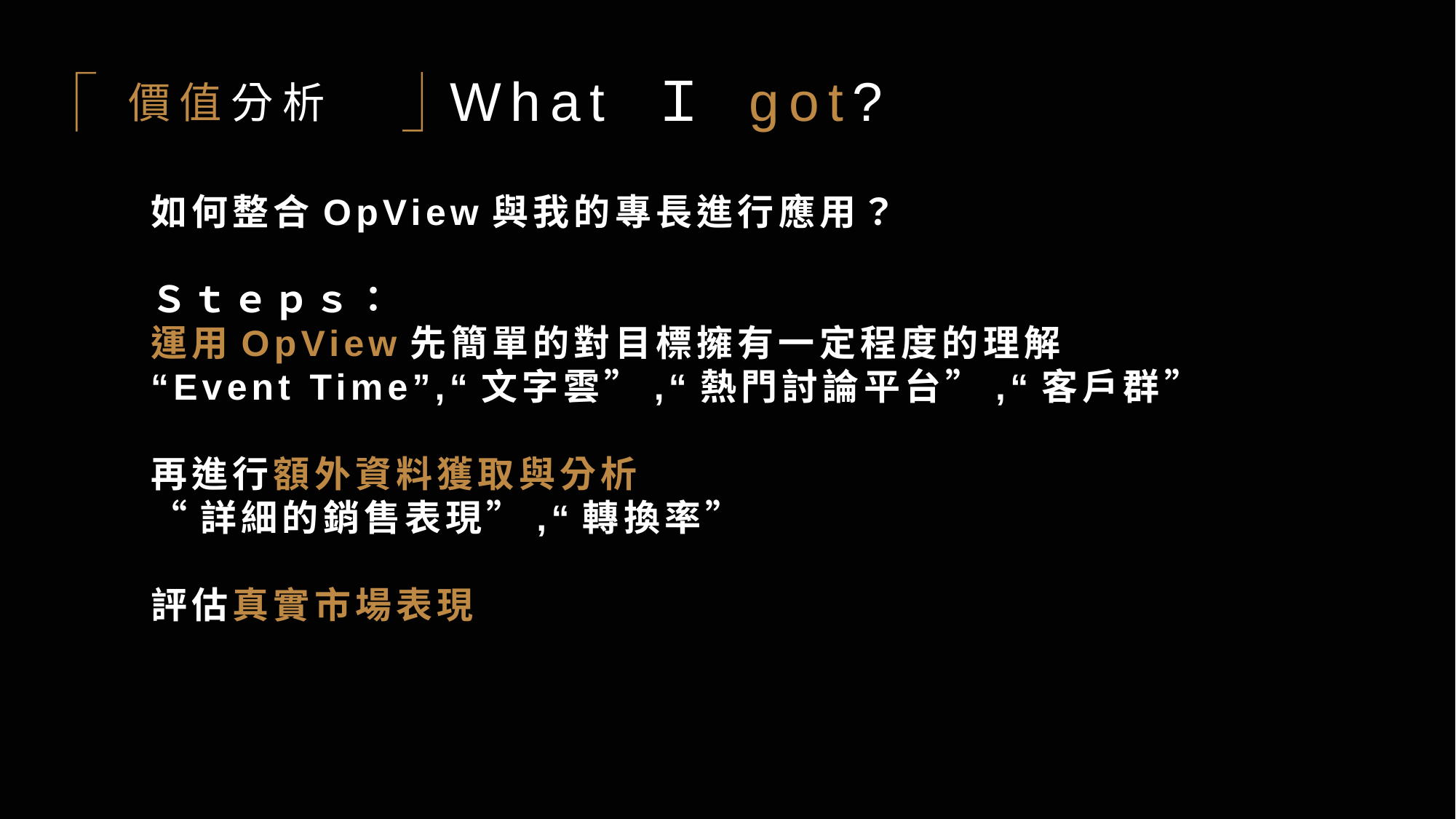

What Ｉ got?
價值分析

如何整合OpView與我的專長進行應用？

Ｓｔｅｐｓ：
運用OpView先簡單的對目標擁有一定程度的理解
“Event Time”,“文字雲”,“熱門討論平台”,“客戶群”

再進行額外資料獲取與分析
“詳細的銷售表現”,“轉換率”

評估真實市場表現